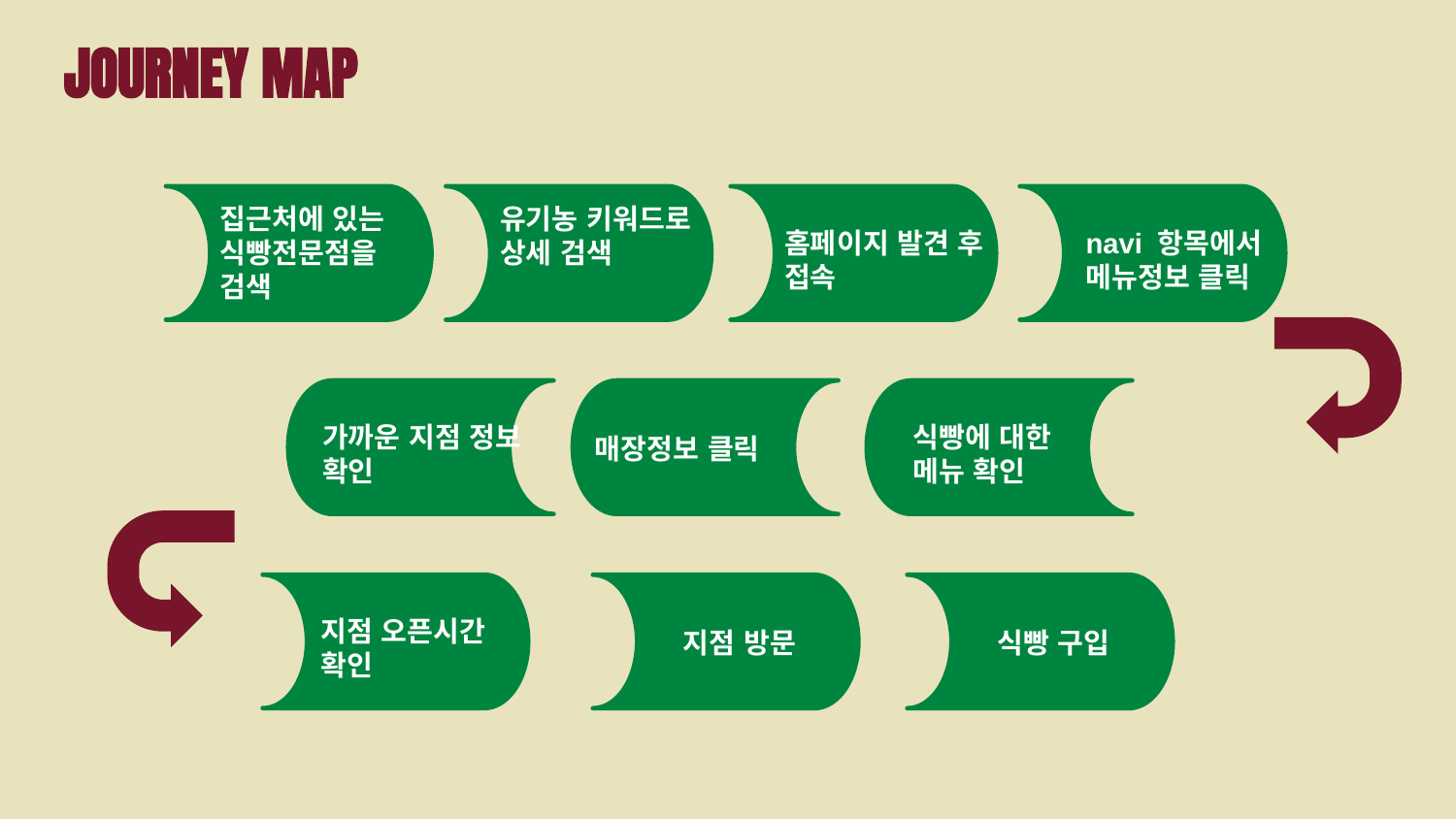

# JOURNEY MAP
집근처에 있는 식빵전문점을 검색
유기농 키워드로 상세 검색

홈페이지 발견 후 접속
navi 항목에서 메뉴정보 클릭

가까운 지점 정보 확인

식빵에 대한
메뉴 확인

매장정보 클릭

지점 오픈시간 확인

지점 방문

식빵 구입